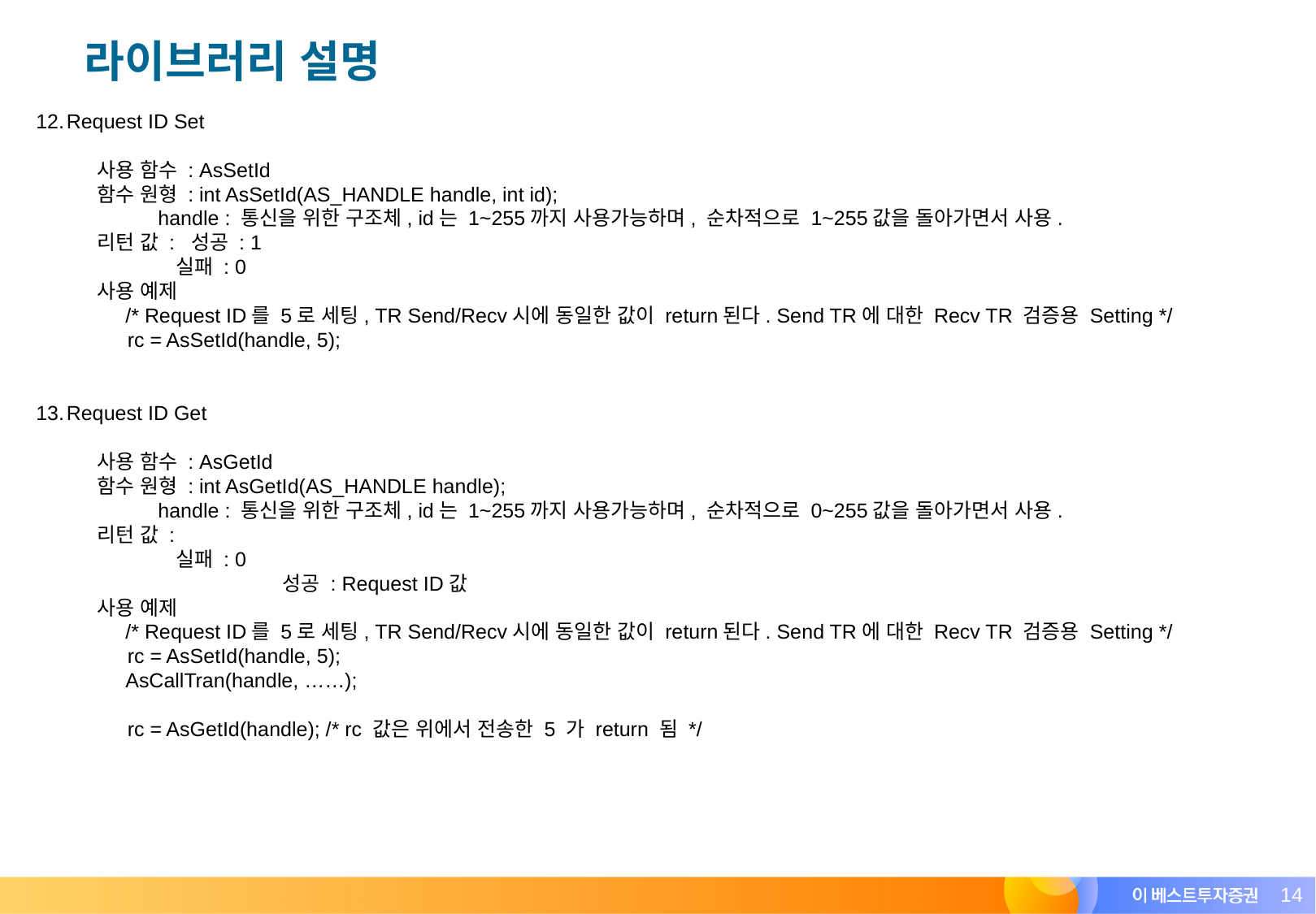

# 라이브러리 설명
Request ID Set

사용 함수 : AsSetId
함수 원형 : int AsSetId(AS_HANDLE handle, int id);
handle : 통신을 위한 구조체, id는 1~255까지 사용가능하며, 순차적으로 1~255값을 돌아가면서 사용.
리턴 값 :  성공 : 1
             실패 : 0
사용 예제
     /* Request ID를 5로 세팅, TR Send/Recv시에 동일한 값이 return된다. Send TR에 대한 Recv TR 검증용 Setting */
	rc = AsSetId(handle, 5);

Request ID Get

사용 함수 : AsGetId
함수 원형 : int AsGetId(AS_HANDLE handle);
handle : 통신을 위한 구조체, id는 1~255까지 사용가능하며, 순차적으로 0~255값을 돌아가면서 사용.
리턴 값 :
             실패 : 0
 		     성공 : Request ID값
사용 예제
     /* Request ID를 5로 세팅, TR Send/Recv시에 동일한 값이 return된다. Send TR에 대한 Recv TR 검증용 Setting */
	rc = AsSetId(handle, 5);
     AsCallTran(handle, ……);

	rc = AsGetId(handle); /* rc 값은 위에서 전송한 5 가 return 됨 */
14